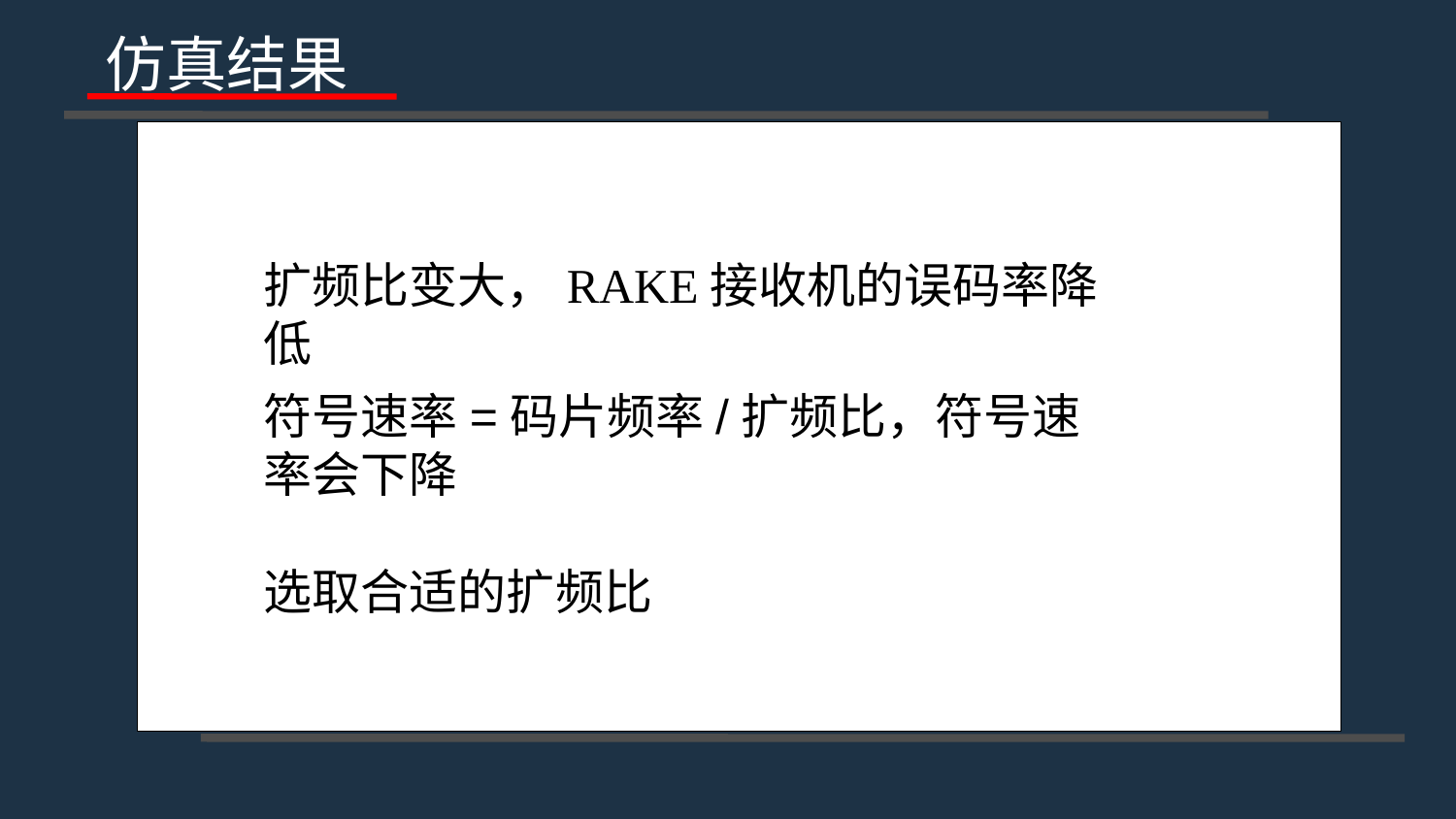

仿真结果

扩频比变大，RAKE接收机的误码率降低
符号速率=码片频率/扩频比，符号速率会下降
选取合适的扩频比